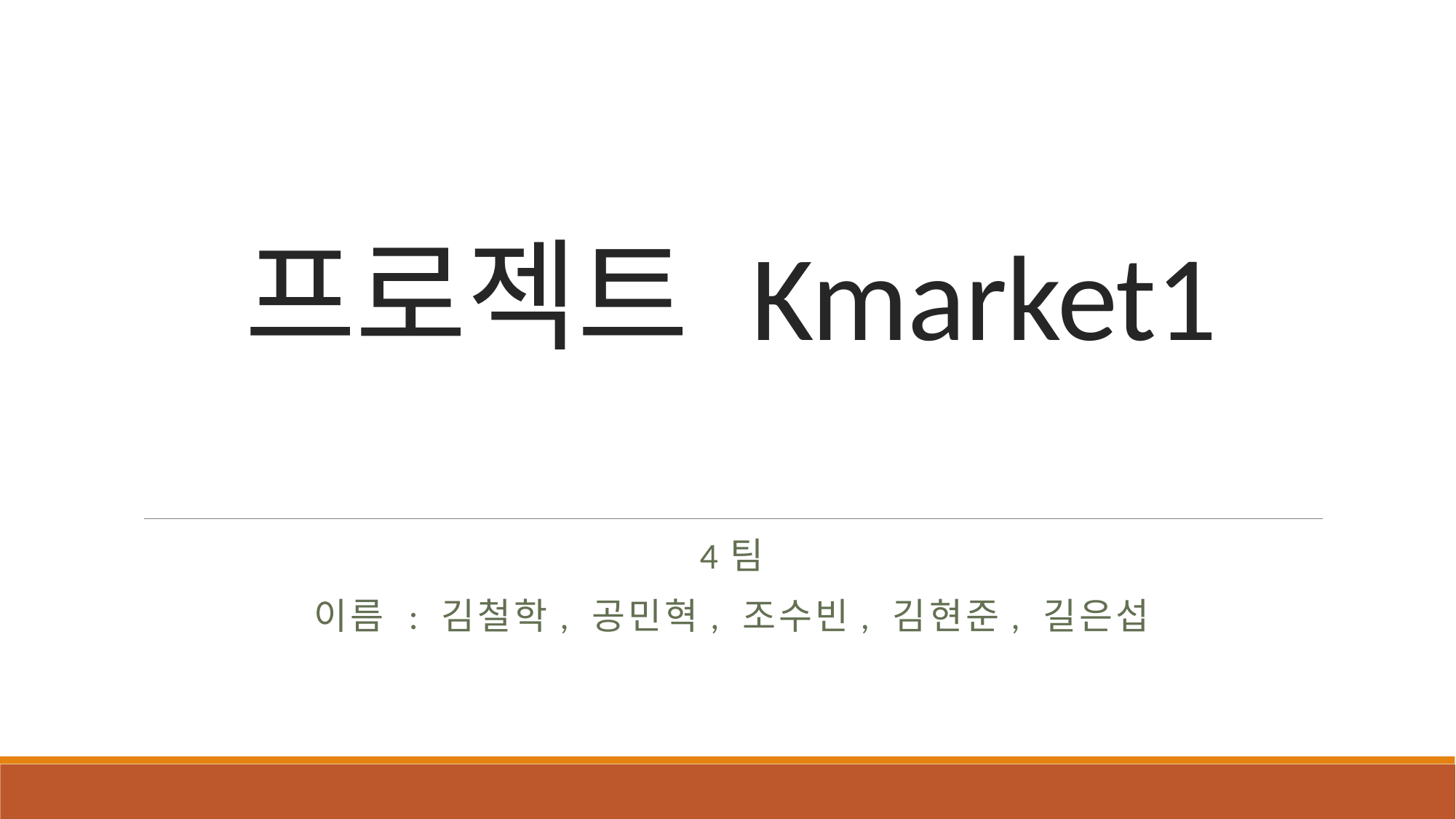

# 프로젝트 Kmarket1
4팀
이름 : 김철학, 공민혁, 조수빈, 김현준, 길은섭